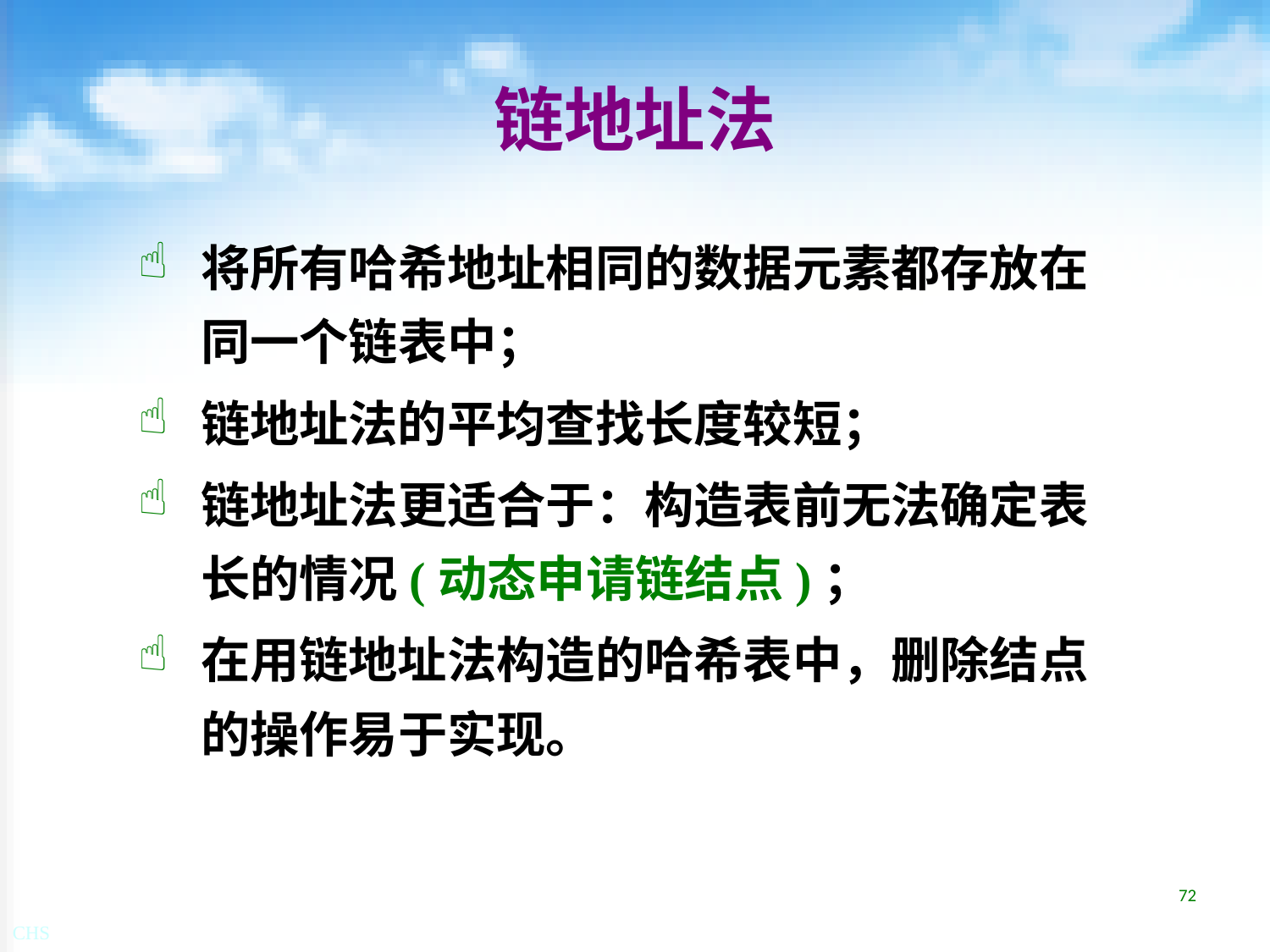

# 链地址法
将所有哈希地址相同的数据元素都存放在同一个链表中；
链地址法的平均查找长度较短；
链地址法更适合于：构造表前无法确定表长的情况(动态申请链结点)；
在用链地址法构造的哈希表中，删除结点的操作易于实现。
72